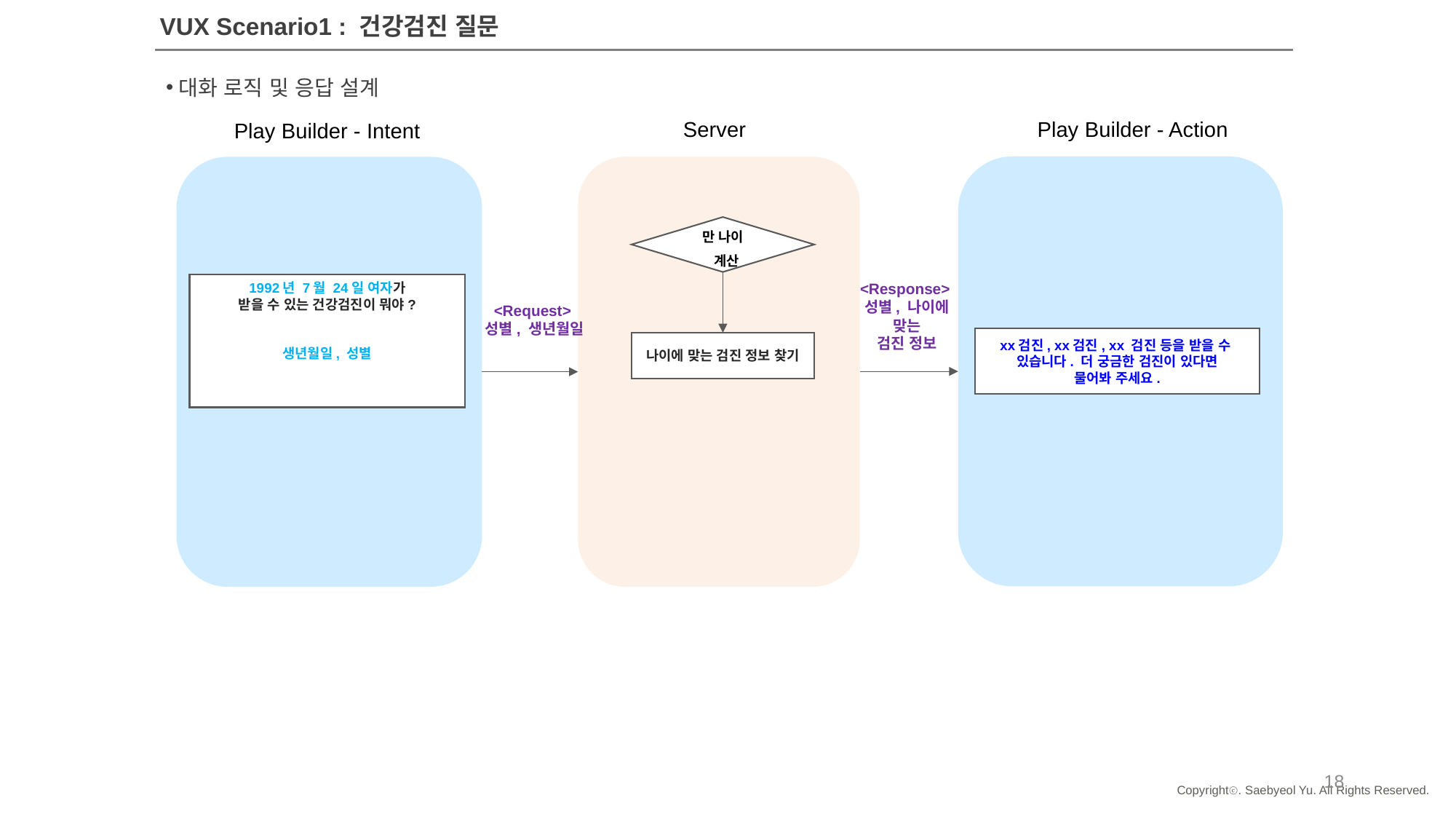

VUX Scenario1 : 건강검진 질문
대화 로직 및 응답 설계
Server
Play Builder - Action
Play Builder - Intent

만 나이
 계산
1992년 7월 24일 여자가
받을 수 있는 건강검진이 뭐야?

생년월일, 성별
<Response>
성별, 나이에 맞는
검진 정보
<Request>
성별, 생년월일
xx검진, xx검진, xx 검진 등을 받을 수
있습니다. 더 궁금한 검진이 있다면
물어봐 주세요.
나이에 맞는 검진 정보 찾기
18